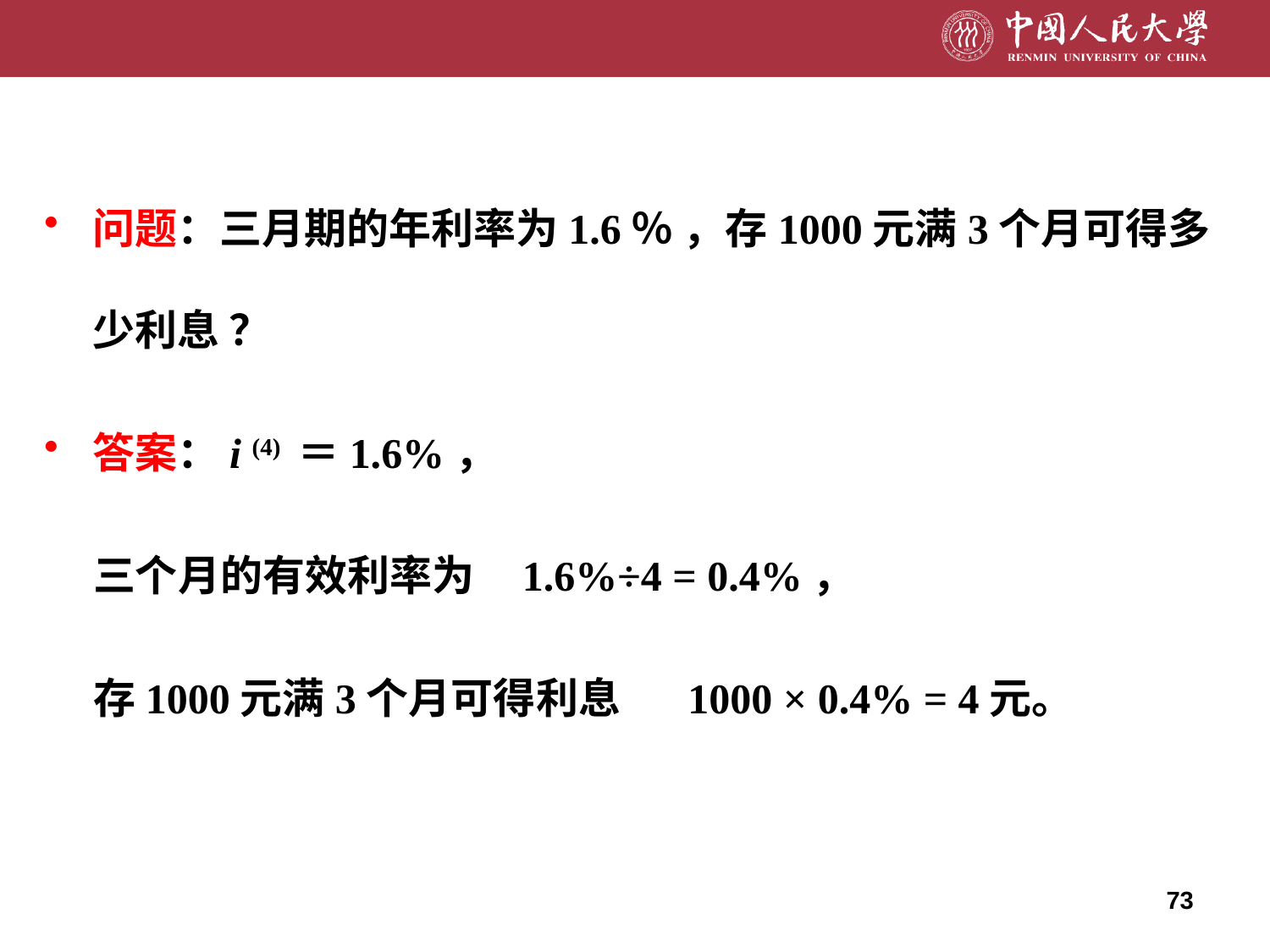

问题：三月期的年利率为1.6％ ，存1000元满3个月可得多少利息 ？
答案：i (4) ＝1.6%，
    三个月的有效利率为    1.6%÷4 = 0.4%，
    存1000元满3个月可得利息      1000 × 0.4% = 4元。
73